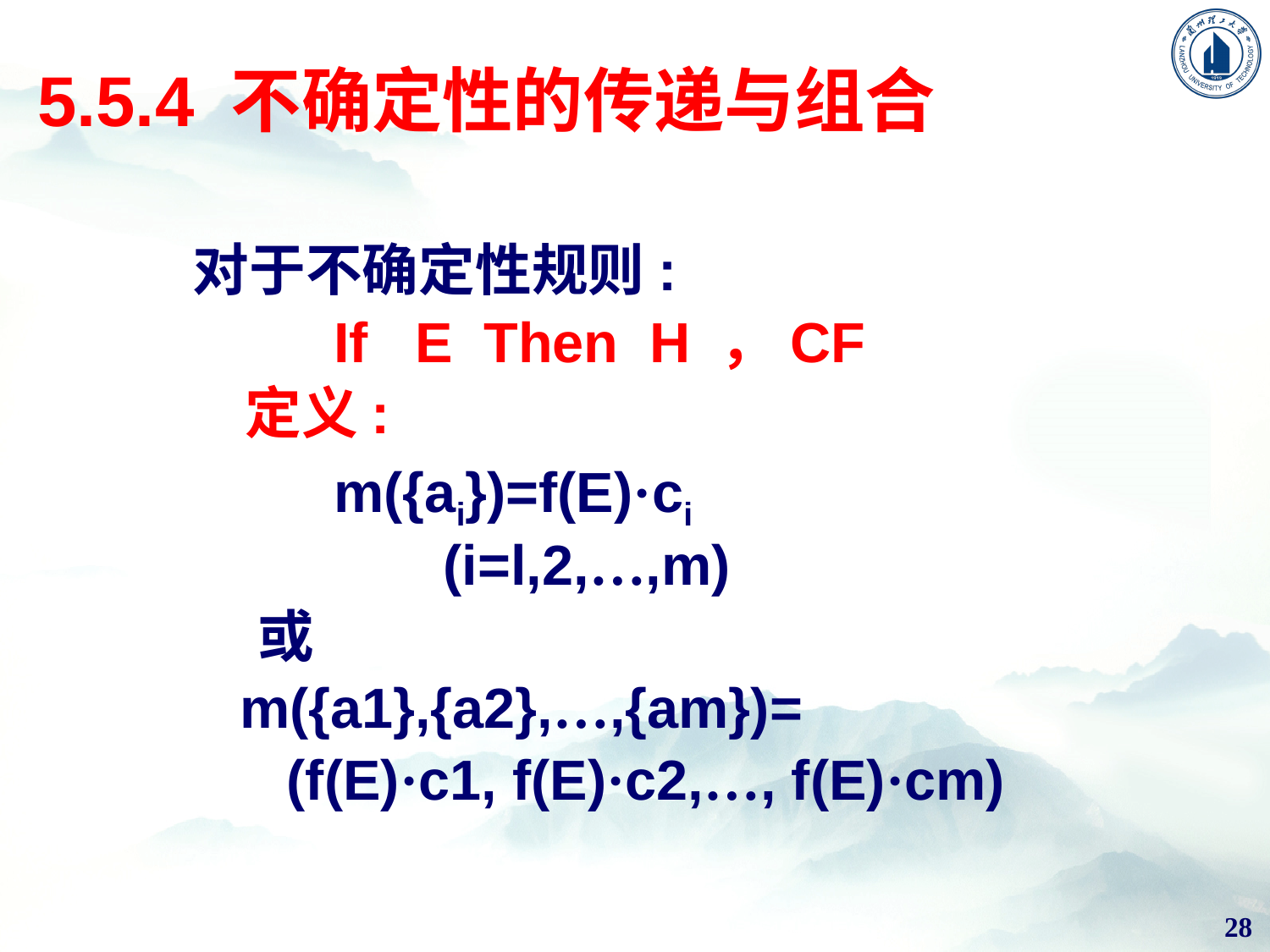

# 5.5.4 不确定性的传递与组合
对于不确定性规则:
         If   E  Then  H ，CF
   定义:
         m({ai})=f(E)·ci
                (i=l,2,…,m)
    或
   m({a1},{a2},…,{am})=
      (f(E)·c1, f(E)·c2,…, f(E)·cm)
28